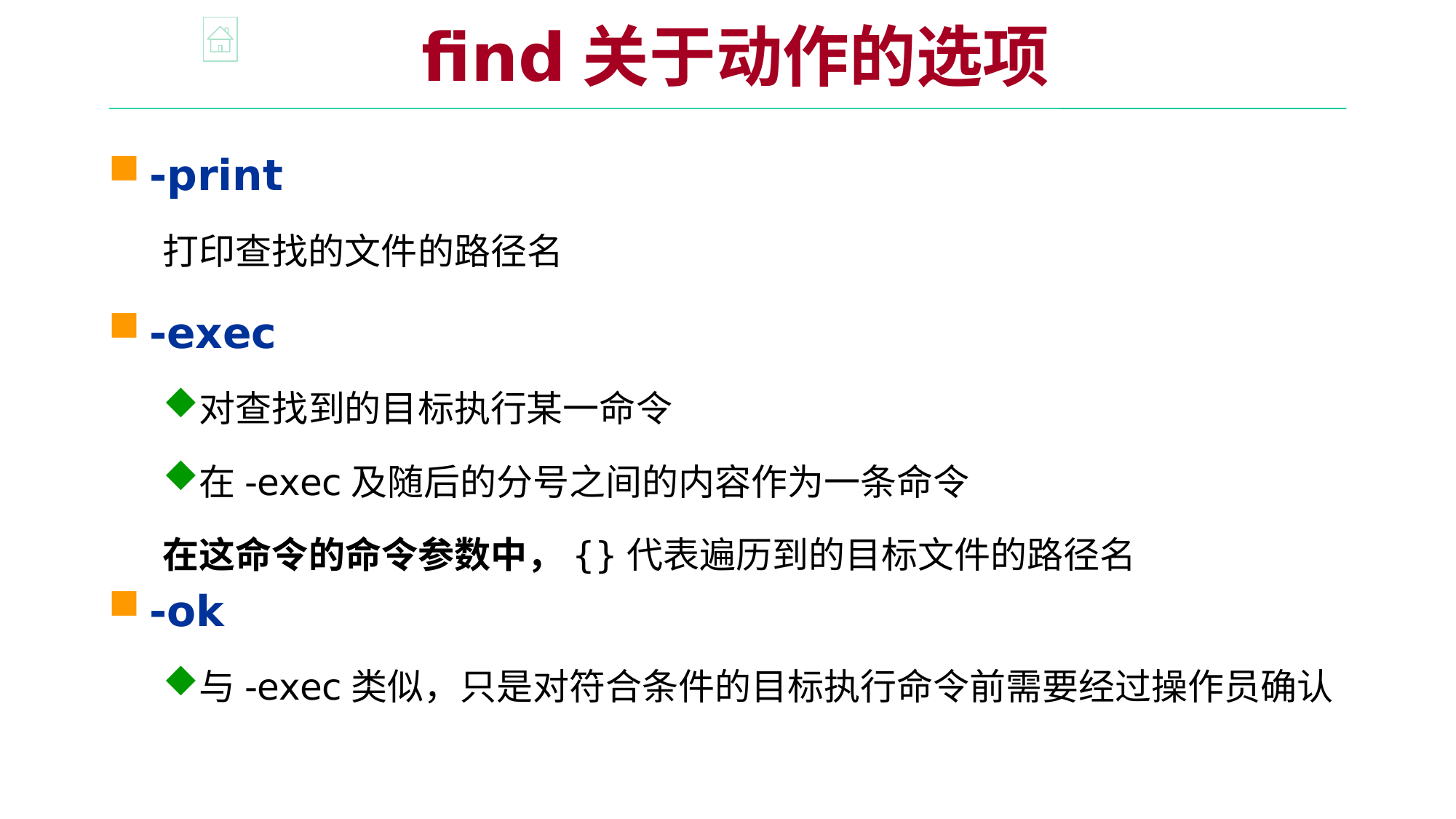

find关于动作的选项

-print
打印查找的文件的路径名
-exec
对查找到的目标执行某一命令
在-exec及随后的分号之间的内容作为一条命令
在这命令的命令参数中，{}代表遍历到的目标文件的路径名
-ok
与-exec类似，只是对符合条件的目标执行命令前需要经过操作员确认